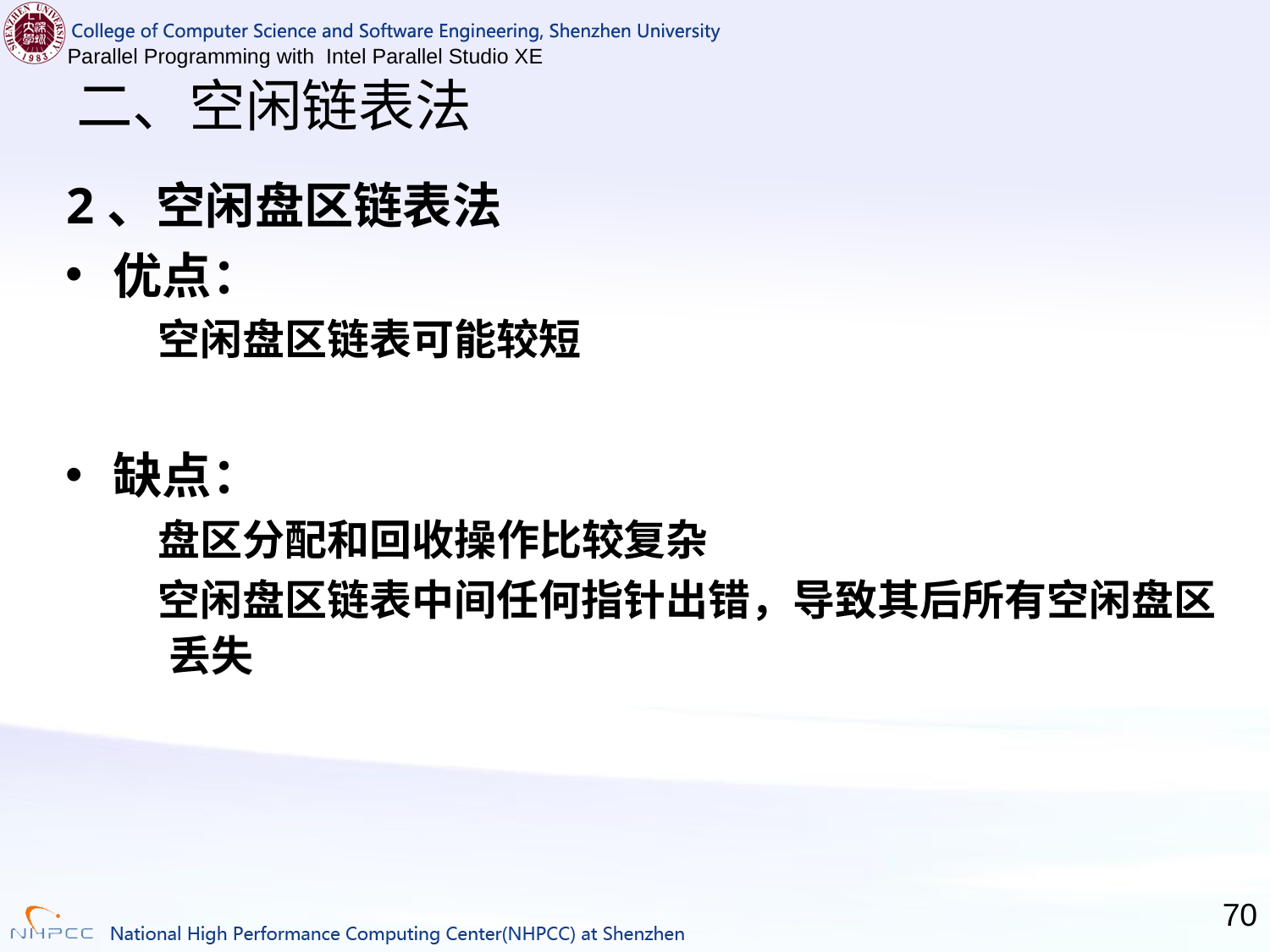

# 二、空闲链表法
2、空闲盘区链表法
优点：
  空闲盘区链表可能较短

缺点：
  盘区分配和回收操作比较复杂
  空闲盘区链表中间任何指针出错，导致其后所有空闲盘区丢失
70